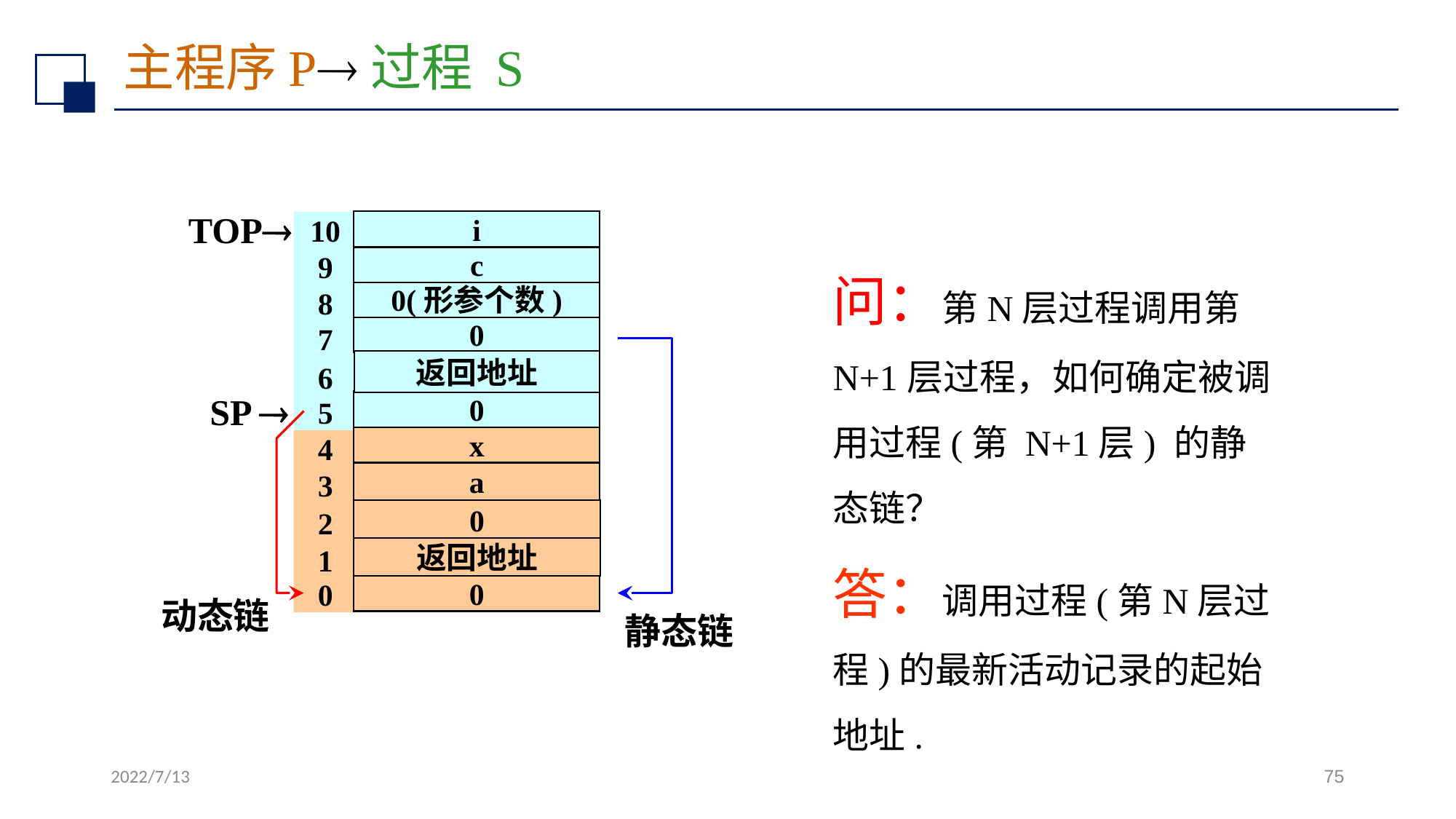

# 主程序P→过程 S
TOP→
i
10
问：第N层过程调用第 N+1层过程，如何确定被调用过程(第 N+1层) 的静态链？
c
9
0(形参个数)
8
0
7

返回地址
6
0
SP →
5

x
4
a
3
0
2
答：调用过程(第N层过程)的最新活动记录的起始地址.
返回地址
1
0
0
动态链
静态链
2022/7/13
75